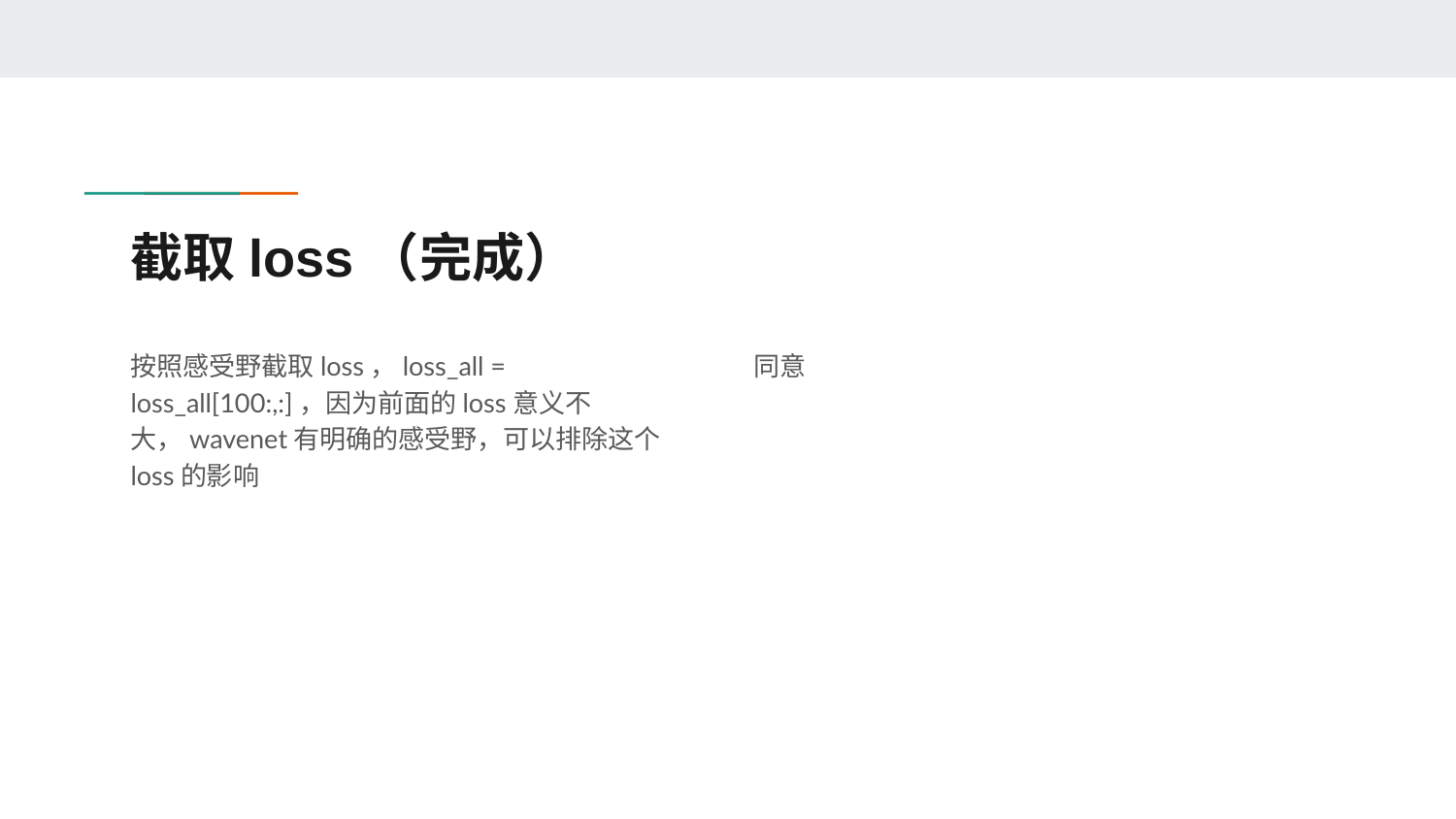

# 截取loss（完成）
按照感受野截取loss，loss_all = loss_all[100:,:]，因为前面的loss意义不大，wavenet有明确的感受野，可以排除这个loss的影响
同意